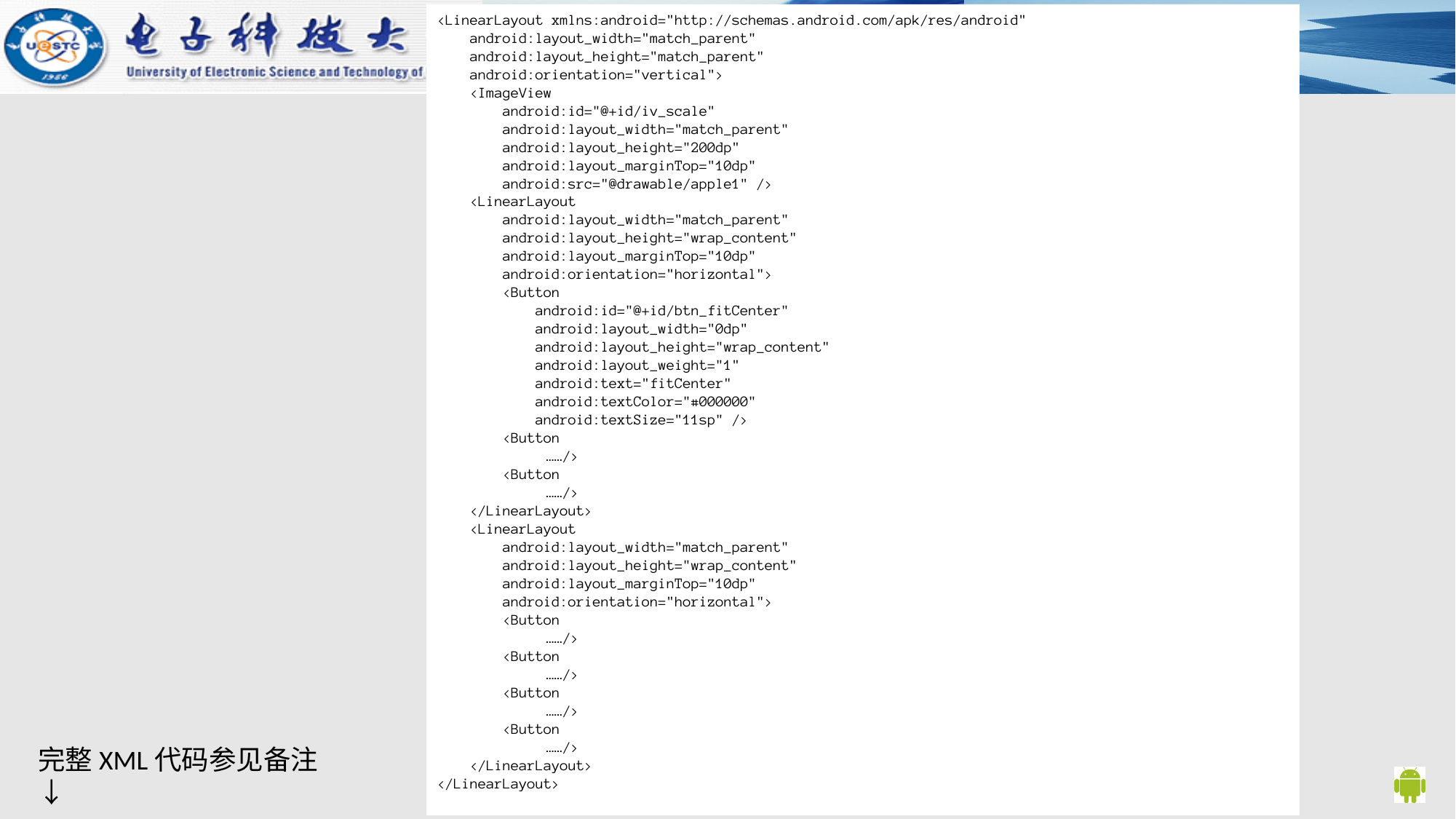

<LinearLayout xmlns:android="http://schemas.android.com/apk/res/android"
    android:layout_width="match_parent"
    android:layout_height="match_parent"
    android:orientation="vertical">
    <ImageView
        android:id="@+id/iv_scale"
        android:layout_width="match_parent"
        android:layout_height="200dp"
        android:layout_marginTop="10dp"
        android:src="@drawable/apple1" />
    <LinearLayout
        android:layout_width="match_parent"
        android:layout_height="wrap_content"
        android:layout_marginTop="10dp"
        android:orientation="horizontal">
        <Button
            android:id="@+id/btn_fitCenter"
            android:layout_width="0dp"
            android:layout_height="wrap_content"
            android:layout_weight="1"
            android:text="fitCenter"
            android:textColor="#000000"
            android:textSize="11sp" />
        <Button
	……/>
        <Button
	……/>
    </LinearLayout>
    <LinearLayout
        android:layout_width="match_parent"
        android:layout_height="wrap_content"
        android:layout_marginTop="10dp"
        android:orientation="horizontal">
        <Button
	……/>
        <Button
	……/>
        <Button
	……/>
        <Button
	……/>
    </LinearLayout>
</LinearLayout>
完整XML代码参见备注↓